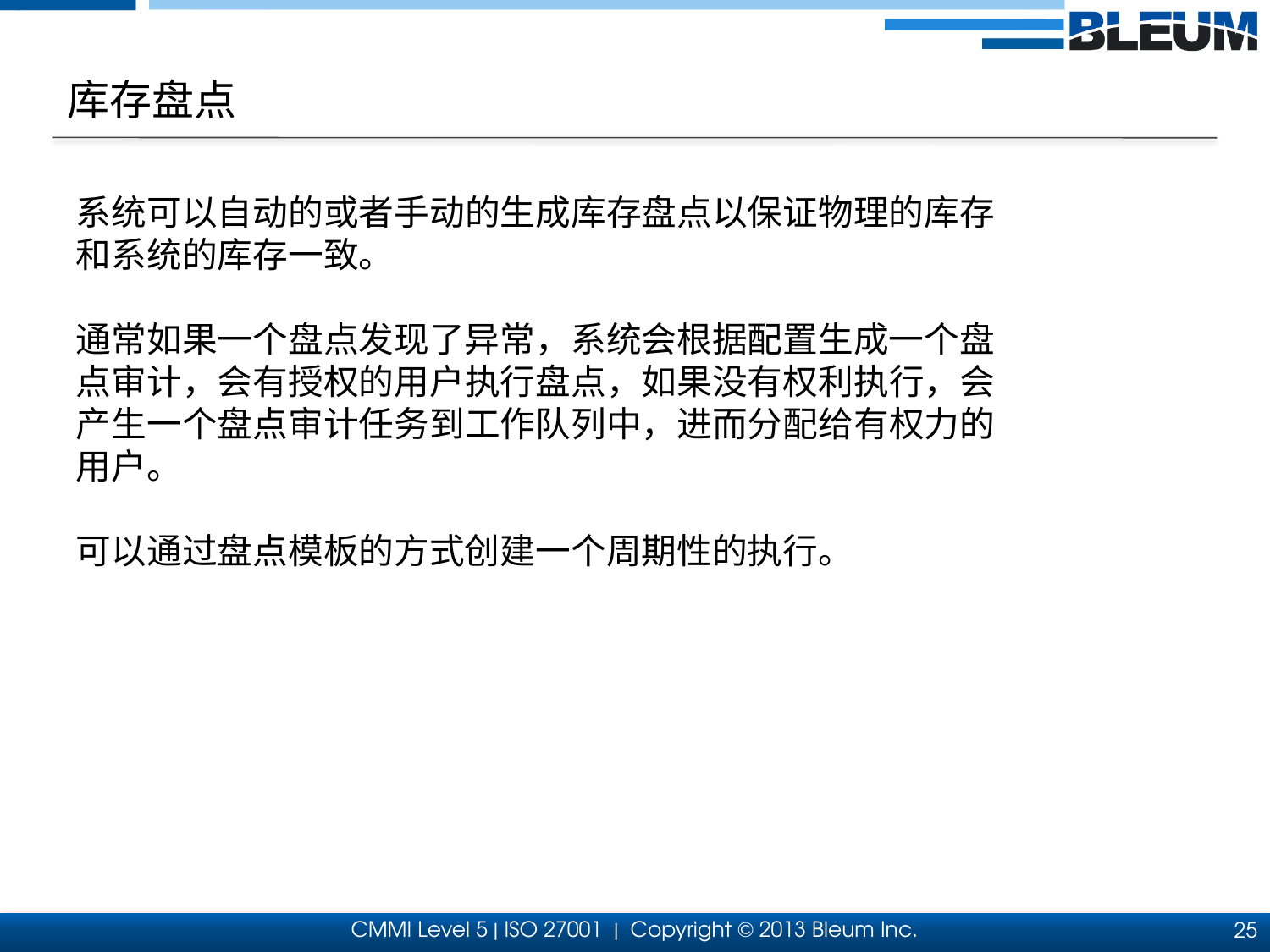

库存盘点
系统可以自动的或者手动的生成库存盘点以保证物理的库存和系统的库存一致。

通常如果一个盘点发现了异常，系统会根据配置生成一个盘点审计，会有授权的用户执行盘点，如果没有权利执行，会产生一个盘点审计任务到工作队列中，进而分配给有权力的用户。

可以通过盘点模板的方式创建一个周期性的执行。

25